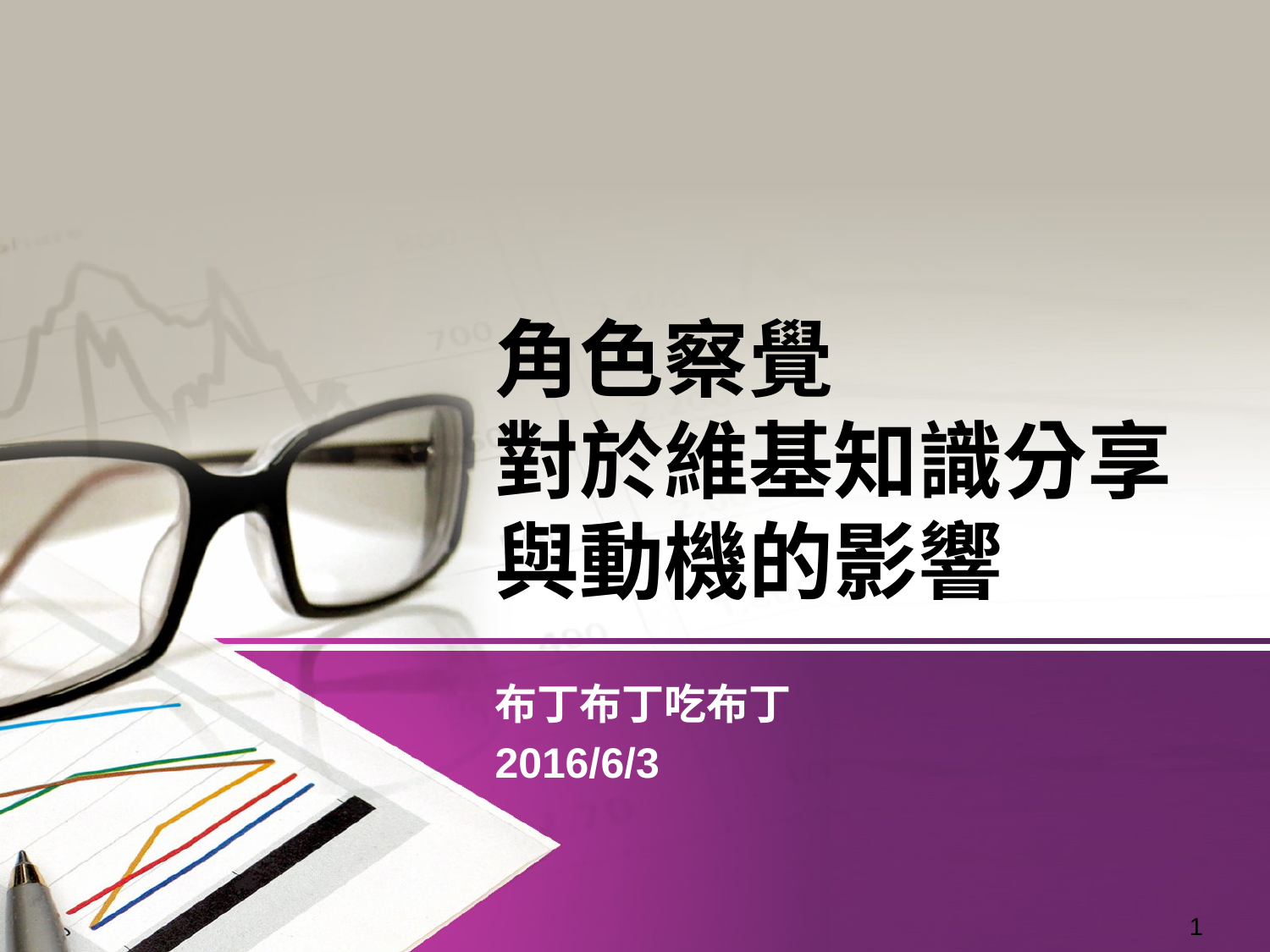

# 角色察覺
對於維基知識分享
與動機的影響
布丁布丁吃布丁
2016/6/3
1